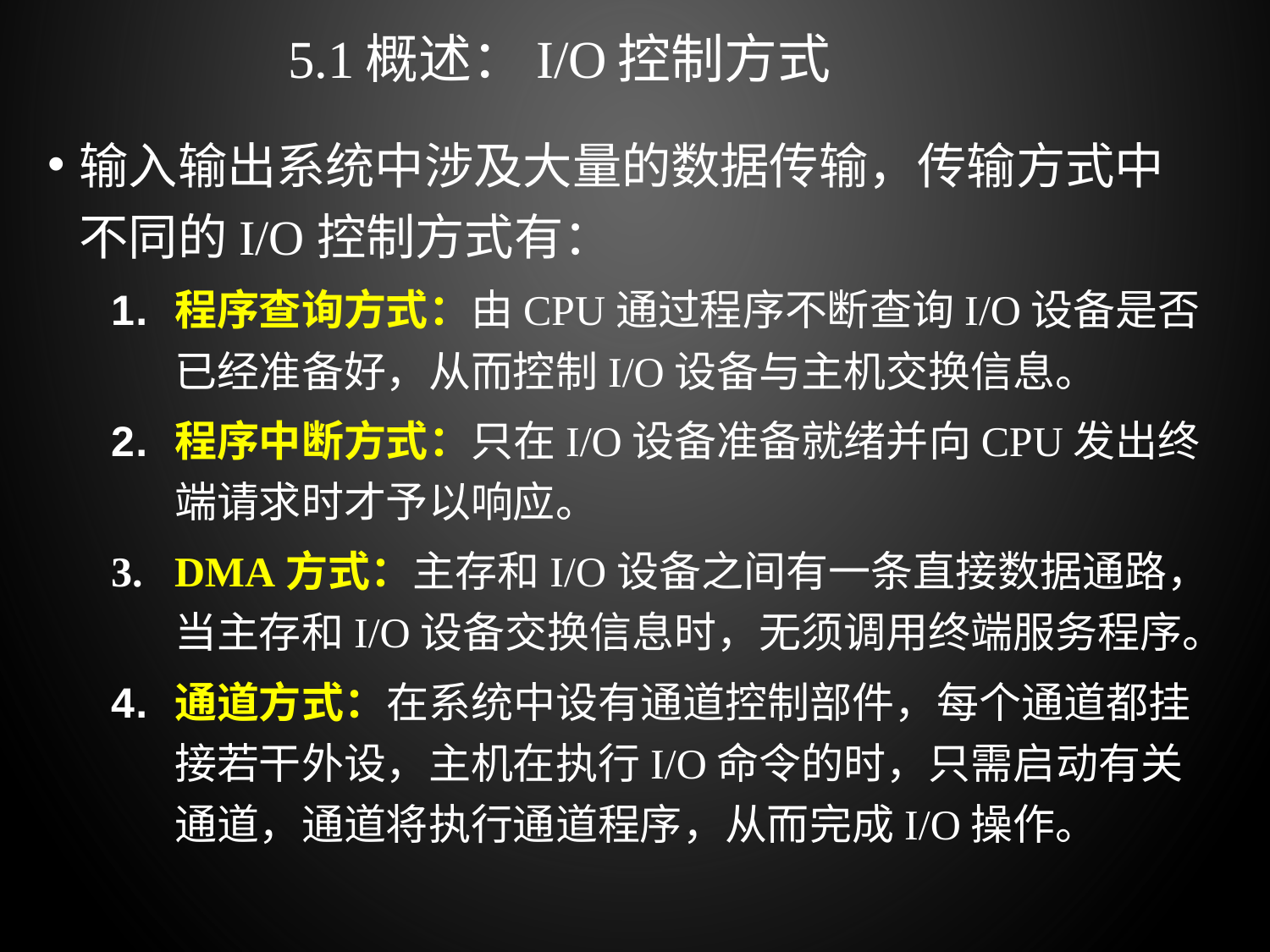

# 5.1概述：I/O控制方式
输入输出系统中涉及大量的数据传输，传输方式中不同的I/O控制方式有：
程序查询方式：由CPU通过程序不断查询I/O设备是否已经准备好，从而控制I/O设备与主机交换信息。
程序中断方式：只在I/O设备准备就绪并向CPU发出终端请求时才予以响应。
DMA方式：主存和I/O设备之间有一条直接数据通路，当主存和I/O设备交换信息时，无须调用终端服务程序。
通道方式：在系统中设有通道控制部件，每个通道都挂接若干外设，主机在执行I/O命令的时，只需启动有关通道，通道将执行通道程序，从而完成I/O操作。